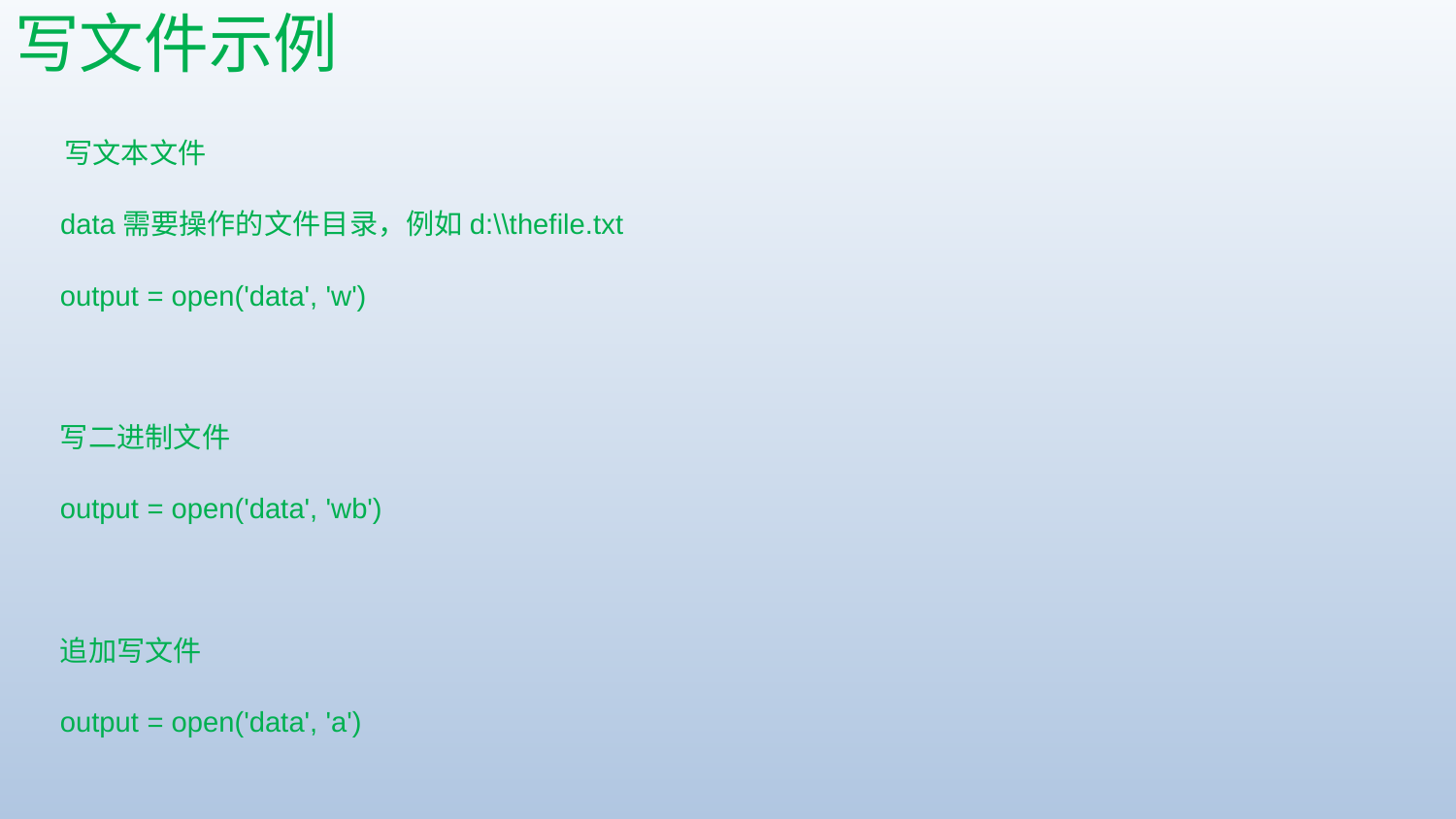

# 写文件示例
写文本文件
data需要操作的文件目录，例如d:\\thefile.txt
output = open('data', 'w')

写二进制文件
output = open('data', 'wb')

追加写文件
output = open('data', 'a')